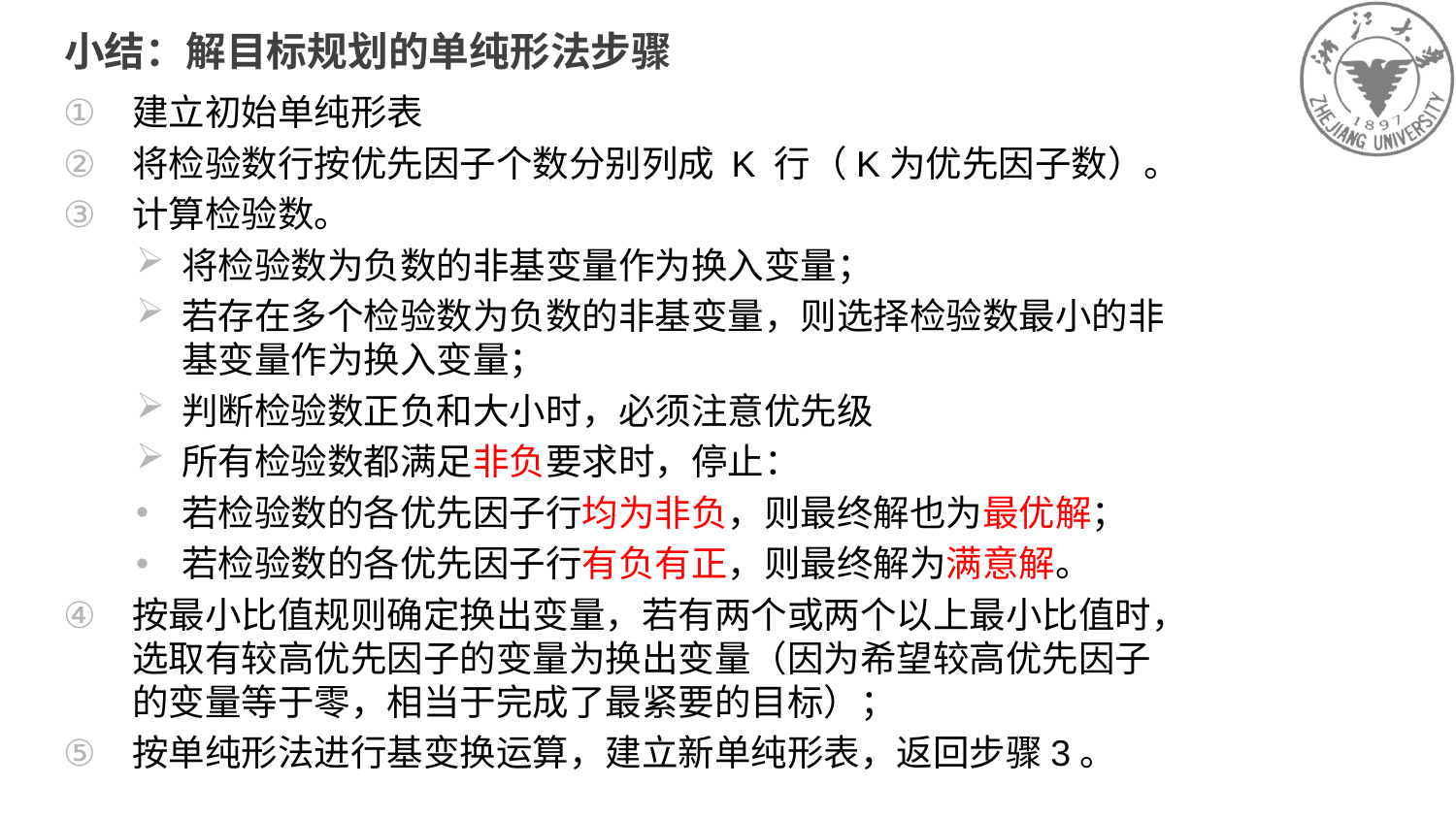

小结：解目标规划的单纯形法步骤
建立初始单纯形表
将检验数行按优先因子个数分别列成 K 行（K为优先因子数）。
计算检验数。
将检验数为负数的非基变量作为换入变量；
若存在多个检验数为负数的非基变量，则选择检验数最小的非基变量作为换入变量；
判断检验数正负和大小时，必须注意优先级
所有检验数都满足非负要求时，停止：
若检验数的各优先因子行均为非负，则最终解也为最优解；
若检验数的各优先因子行有负有正，则最终解为满意解。
按最小比值规则确定换出变量，若有两个或两个以上最小比值时，选取有较高优先因子的变量为换出变量（因为希望较高优先因子的变量等于零，相当于完成了最紧要的目标）；
按单纯形法进行基变换运算，建立新单纯形表，返回步骤3。